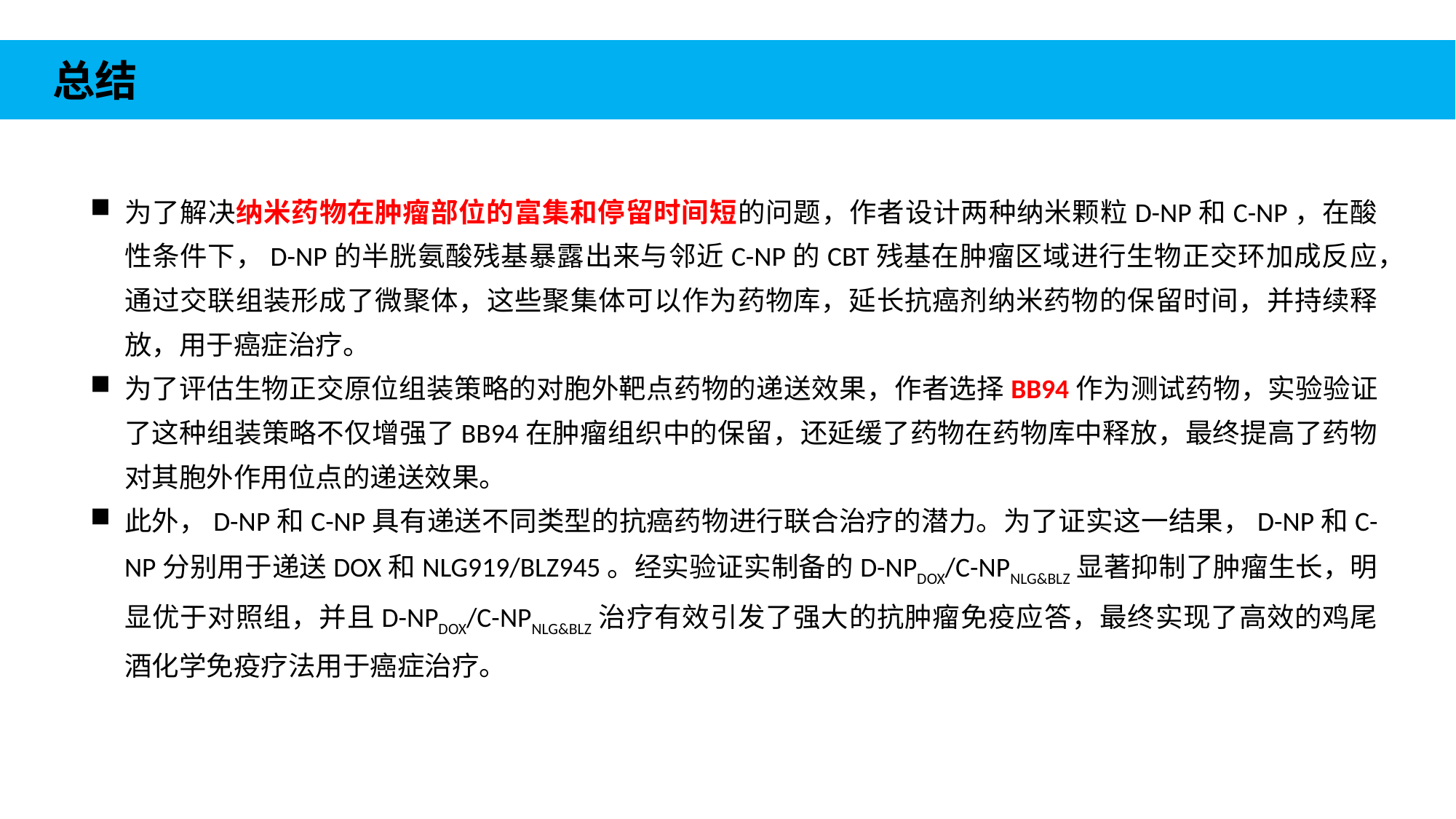

总结
为了解决纳米药物在肿瘤部位的富集和停留时间短的问题，作者设计两种纳米颗粒D-NP和C-NP，在酸性条件下，D-NP的半胱氨酸残基暴露出来与邻近C-NP的CBT残基在肿瘤区域进行生物正交环加成反应，通过交联组装形成了微聚体，这些聚集体可以作为药物库，延长抗癌剂纳米药物的保留时间，并持续释放，用于癌症治疗。
为了评估生物正交原位组装策略的对胞外靶点药物的递送效果，作者选择BB94作为测试药物，实验验证了这种组装策略不仅增强了BB94在肿瘤组织中的保留，还延缓了药物在药物库中释放，最终提高了药物对其胞外作用位点的递送效果。
此外，D-NP和C-NP具有递送不同类型的抗癌药物进行联合治疗的潜力。为了证实这一结果，D-NP和C-NP分别用于递送DOX和NLG919/BLZ945。经实验证实制备的D-NPDOX/C-NPNLG&BLZ显著抑制了肿瘤生长，明显优于对照组，并且D-NPDOX/C-NPNLG&BLZ治疗有效引发了强大的抗肿瘤免疫应答，最终实现了高效的鸡尾酒化学免疫疗法用于癌症治疗。